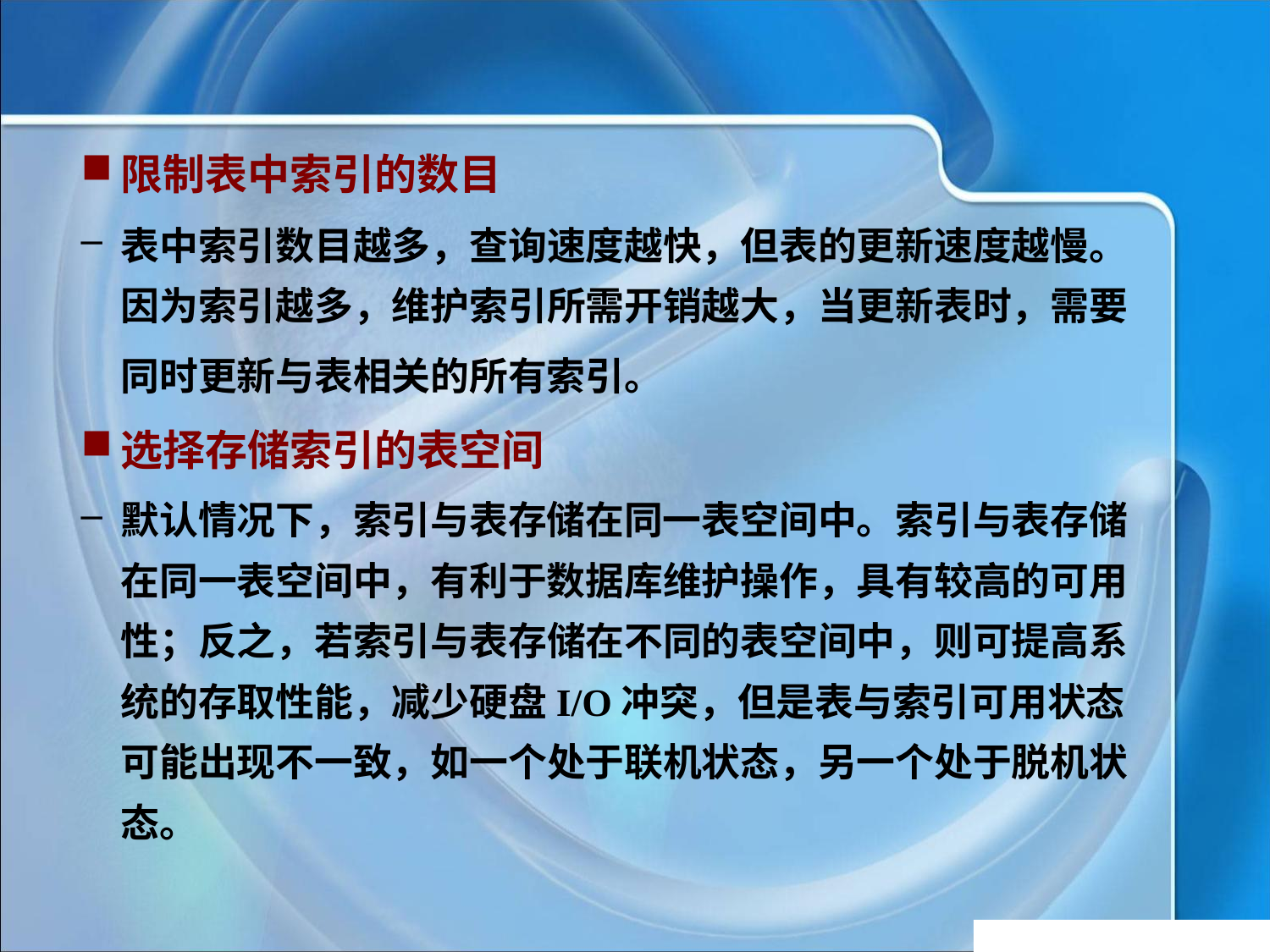

限制表中索引的数目
表中索引数目越多，查询速度越快，但表的更新速度越慢。因为索引越多，维护索引所需开销越大，当更新表时，需要同时更新与表相关的所有索引。
选择存储索引的表空间
默认情况下，索引与表存储在同一表空间中。索引与表存储在同一表空间中，有利于数据库维护操作，具有较高的可用性；反之，若索引与表存储在不同的表空间中，则可提高系统的存取性能，减少硬盘I/O冲突，但是表与索引可用状态可能出现不一致，如一个处于联机状态，另一个处于脱机状态。
84